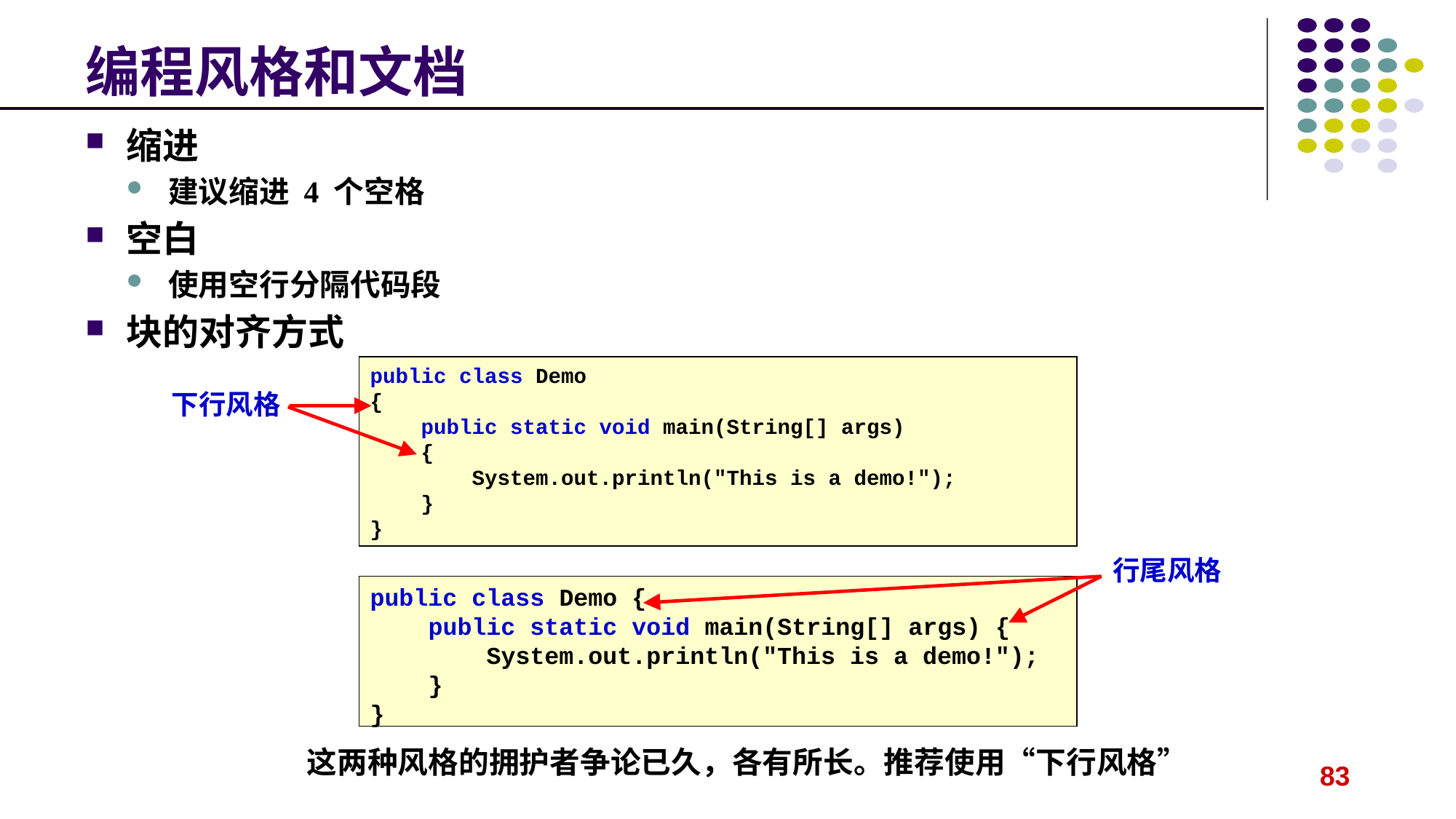

# 编程风格和文档
缩进
建议缩进 4 个空格
空白
使用空行分隔代码段
块的对齐方式
public class Demo
{
    public static void main(String[] args)
    {
        System.out.println("This is a demo!");
    }
}
下行风格

行尾风格

public class Demo {
    public static void main(String[] args) {
        System.out.println("This is a demo!");
    }
}
这两种风格的拥护者争论已久，各有所长。推荐使用“下行风格”